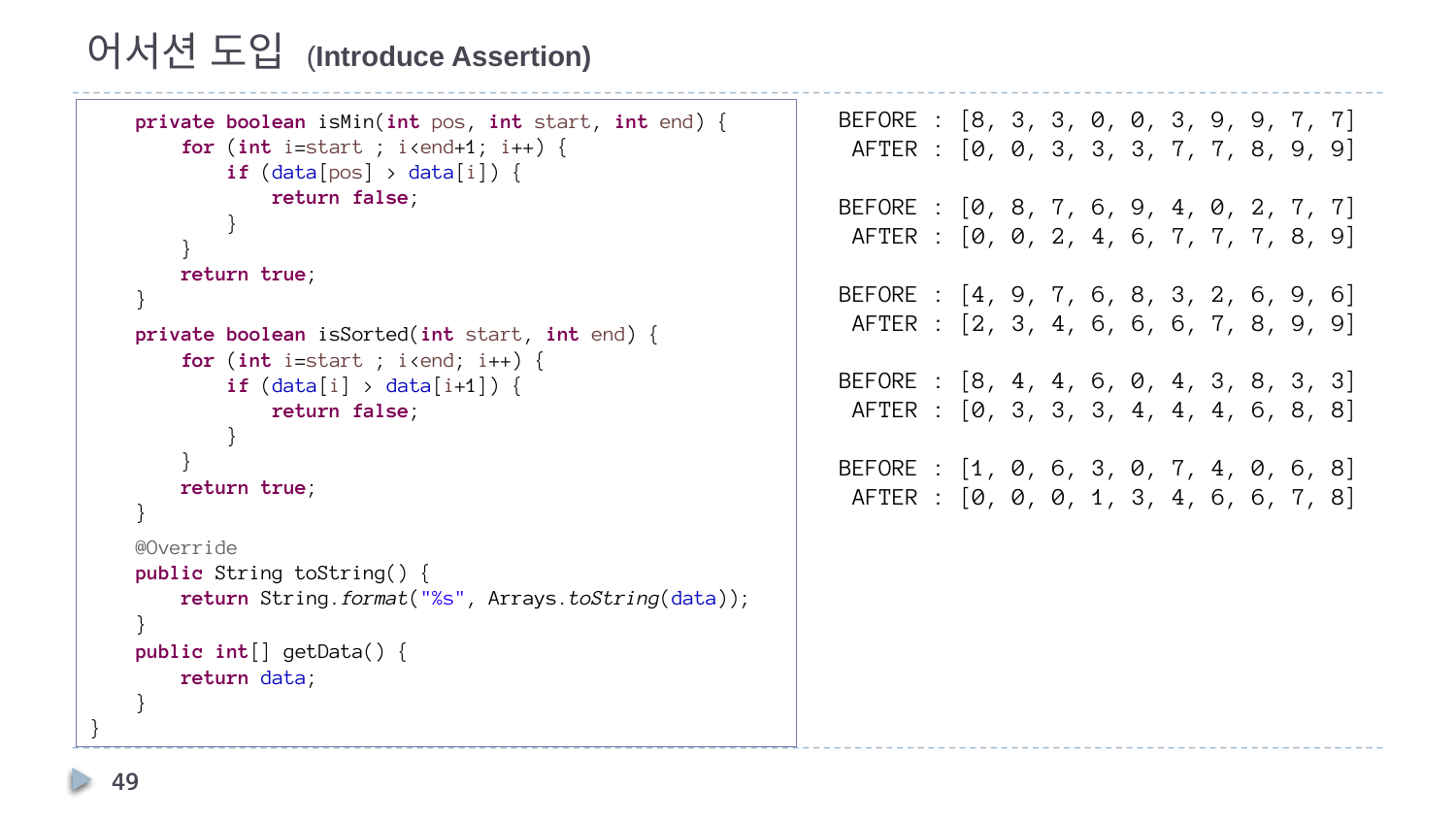

# 어서션 도입 (Introduce Assertion)
BEFORE : [8, 3, 3, 0, 0, 3, 9, 9, 7, 7]
 AFTER : [0, 0, 3, 3, 3, 7, 7, 8, 9, 9]

BEFORE : [0, 8, 7, 6, 9, 4, 0, 2, 7, 7]
 AFTER : [0, 0, 2, 4, 6, 7, 7, 7, 8, 9]

BEFORE : [4, 9, 7, 6, 8, 3, 2, 6, 9, 6]
 AFTER : [2, 3, 4, 6, 6, 6, 7, 8, 9, 9]

BEFORE : [8, 4, 4, 6, 0, 4, 3, 8, 3, 3]
 AFTER : [0, 3, 3, 3, 4, 4, 4, 6, 8, 8]

BEFORE : [1, 0, 6, 3, 0, 7, 4, 0, 6, 8]
 AFTER : [0, 0, 0, 1, 3, 4, 6, 6, 7, 8]
    private boolean isMin(int pos, int start, int end) {
        for (int i=start ; i<end+1; i++) {
            if (data[pos] > data[i]) {
                return false;
            }
        }
        return true;
    }

    private boolean isSorted(int start, int end) {
        for (int i=start ; i<end; i++) {
            if (data[i] > data[i+1]) {
                return false;
            }
        }
        return true;
    }

    @Override
    public String toString() {
        return String.format("%s", Arrays.toString(data));
    }

    public int[] getData() {
        return data;
    }
}
49